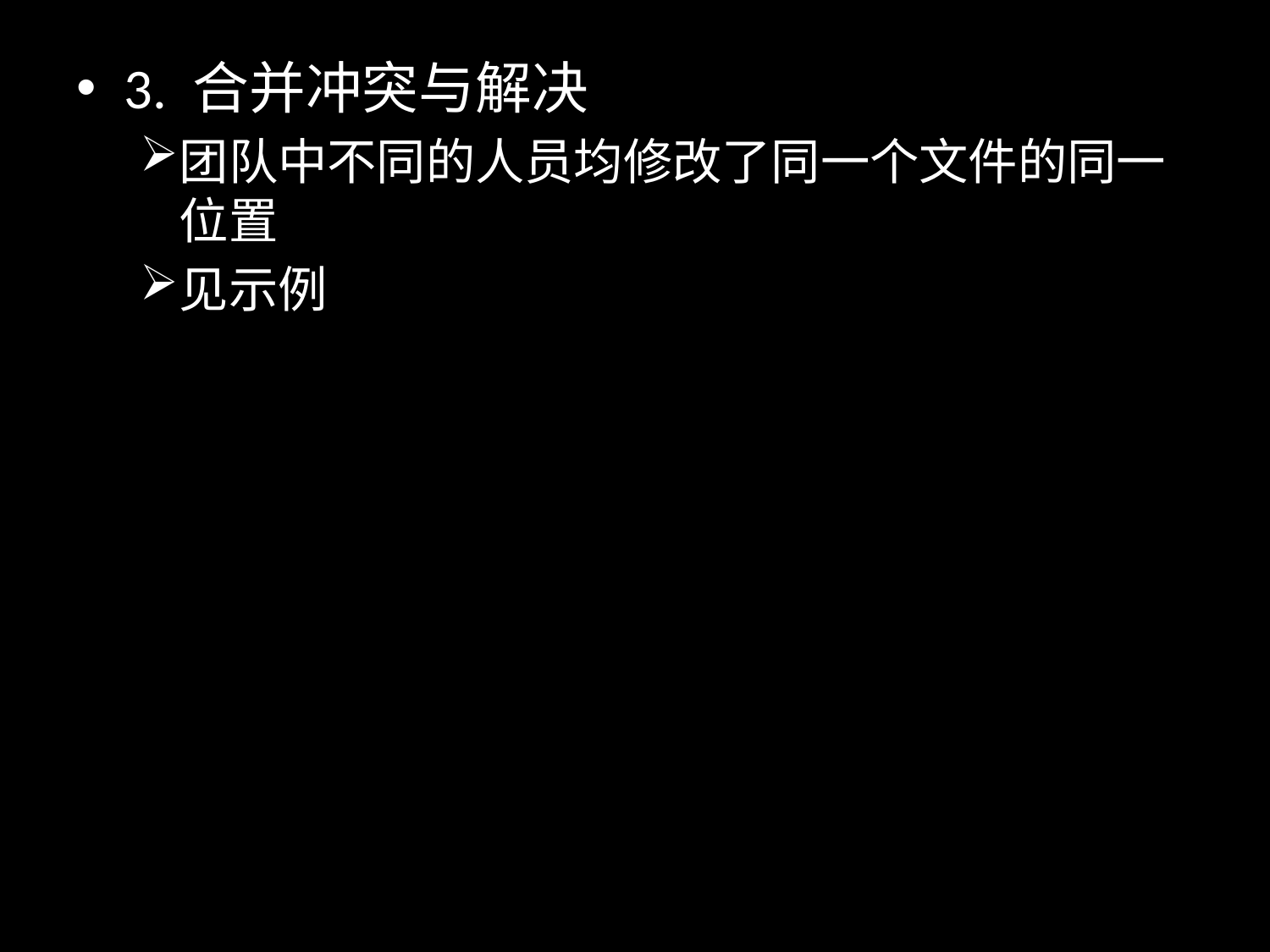

3. 合并冲突与解决
团队中不同的人员均修改了同一个文件的同一位置
见示例